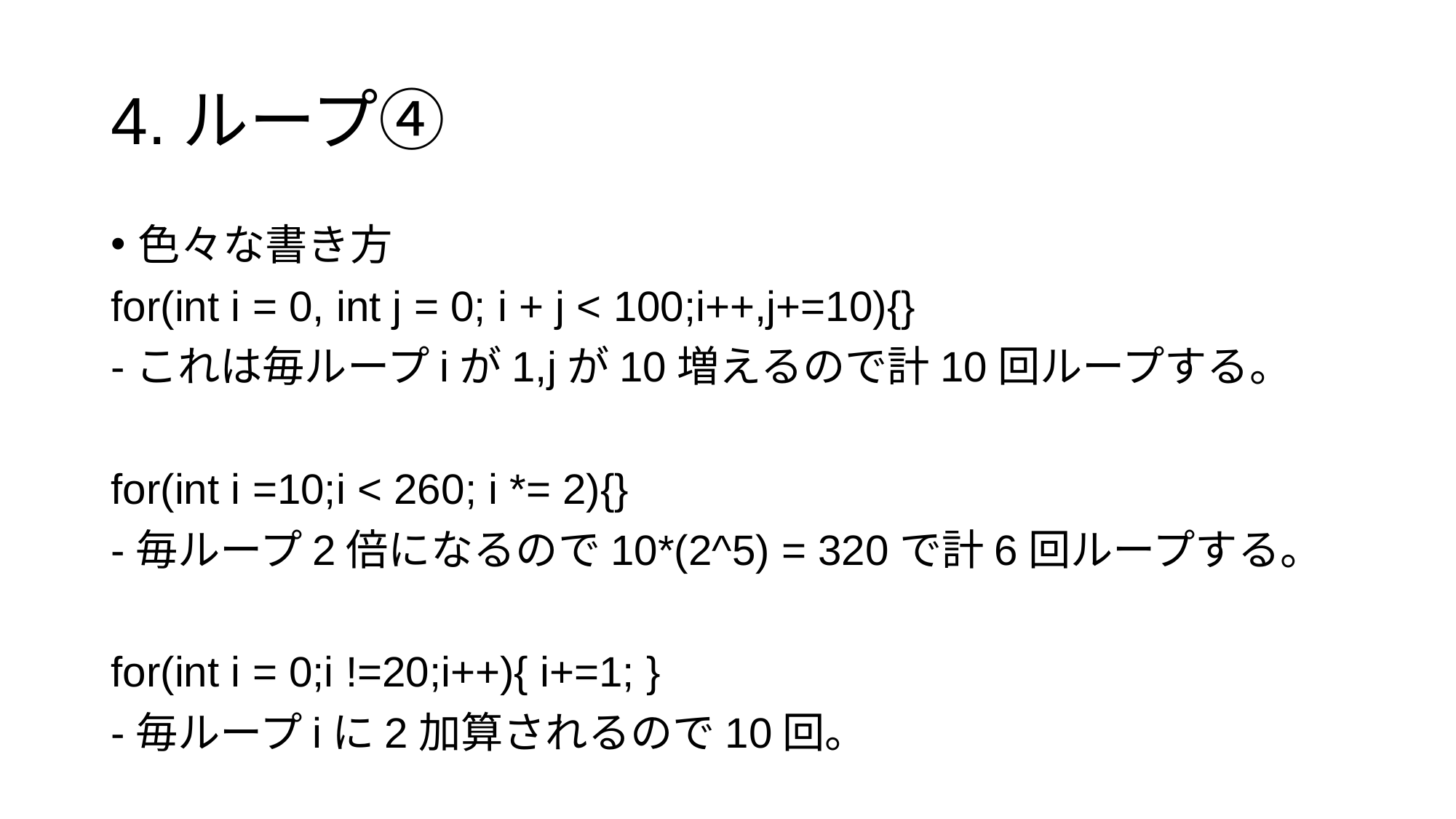

# 4.ループ④
色々な書き方
for(int i = 0, int j = 0; i + j < 100;i++,j+=10){}
-これは毎ループiが1,jが10増えるので計10回ループする。

for(int i =10;i < 260; i *= 2){}
-毎ループ2倍になるので10*(2^5) = 320で計6回ループする。

for(int i = 0;i !=20;i++){ i+=1; }
-毎ループiに2加算されるので10回。